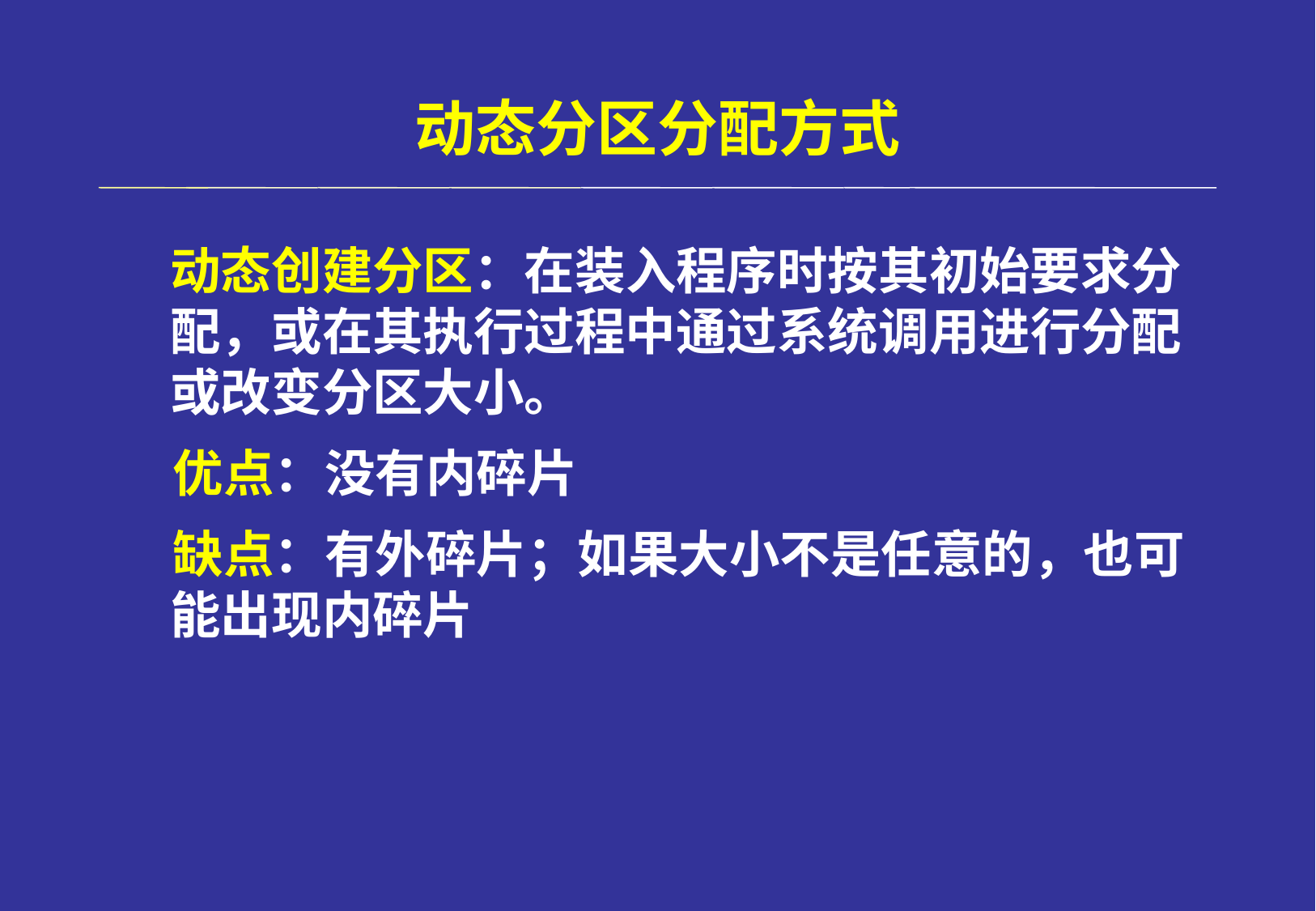

# 动态分区分配方式
	动态创建分区：在装入程序时按其初始要求分配，或在其执行过程中通过系统调用进行分配或改变分区大小。
优点：没有内碎片
缺点：有外碎片；如果大小不是任意的，也可能出现内碎片